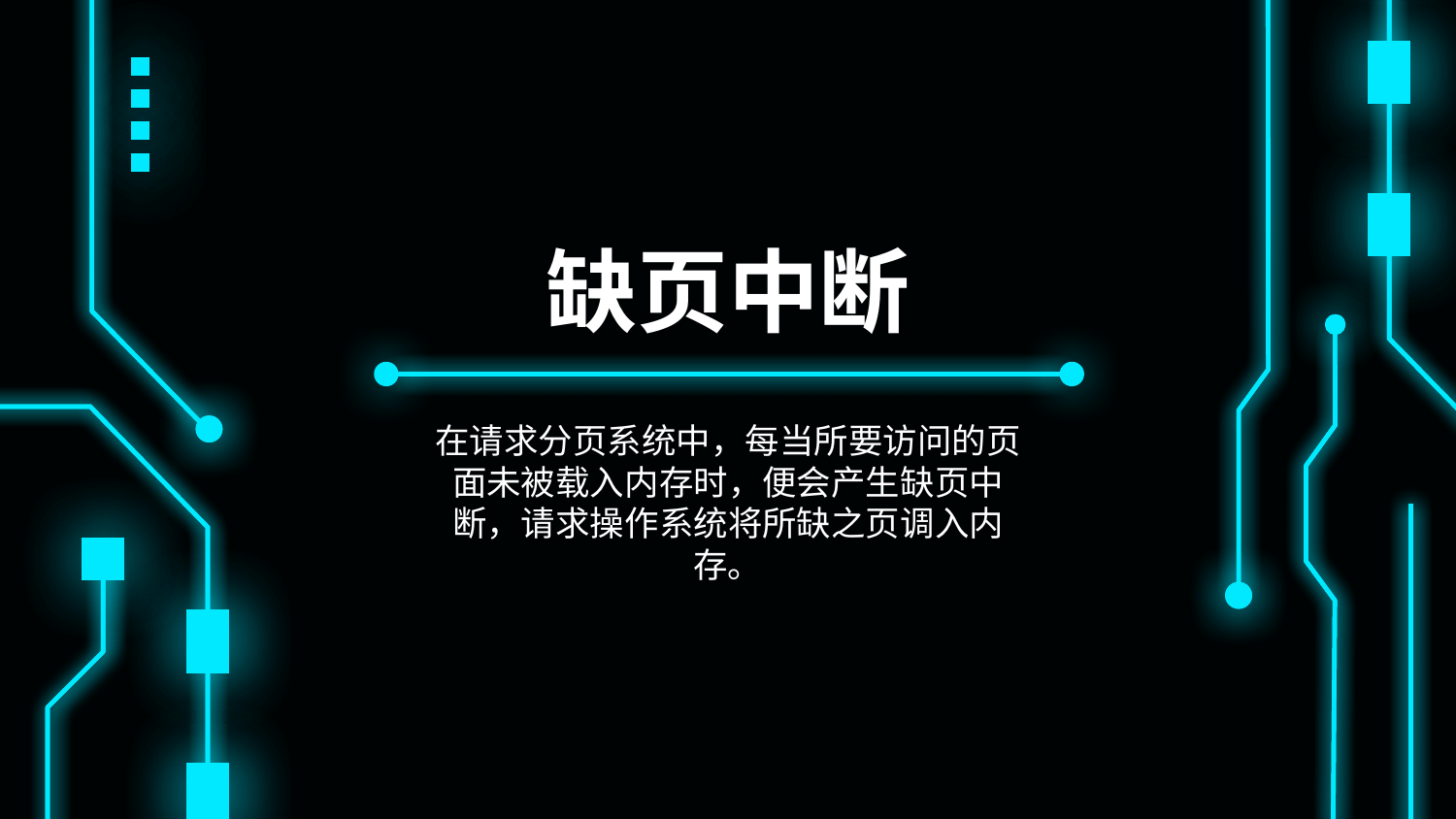

# 缺页中断

在请求分页系统中，每当所要访问的页面未被载入内存时，便会产生缺页中断，请求操作系统将所缺之页调入内存。